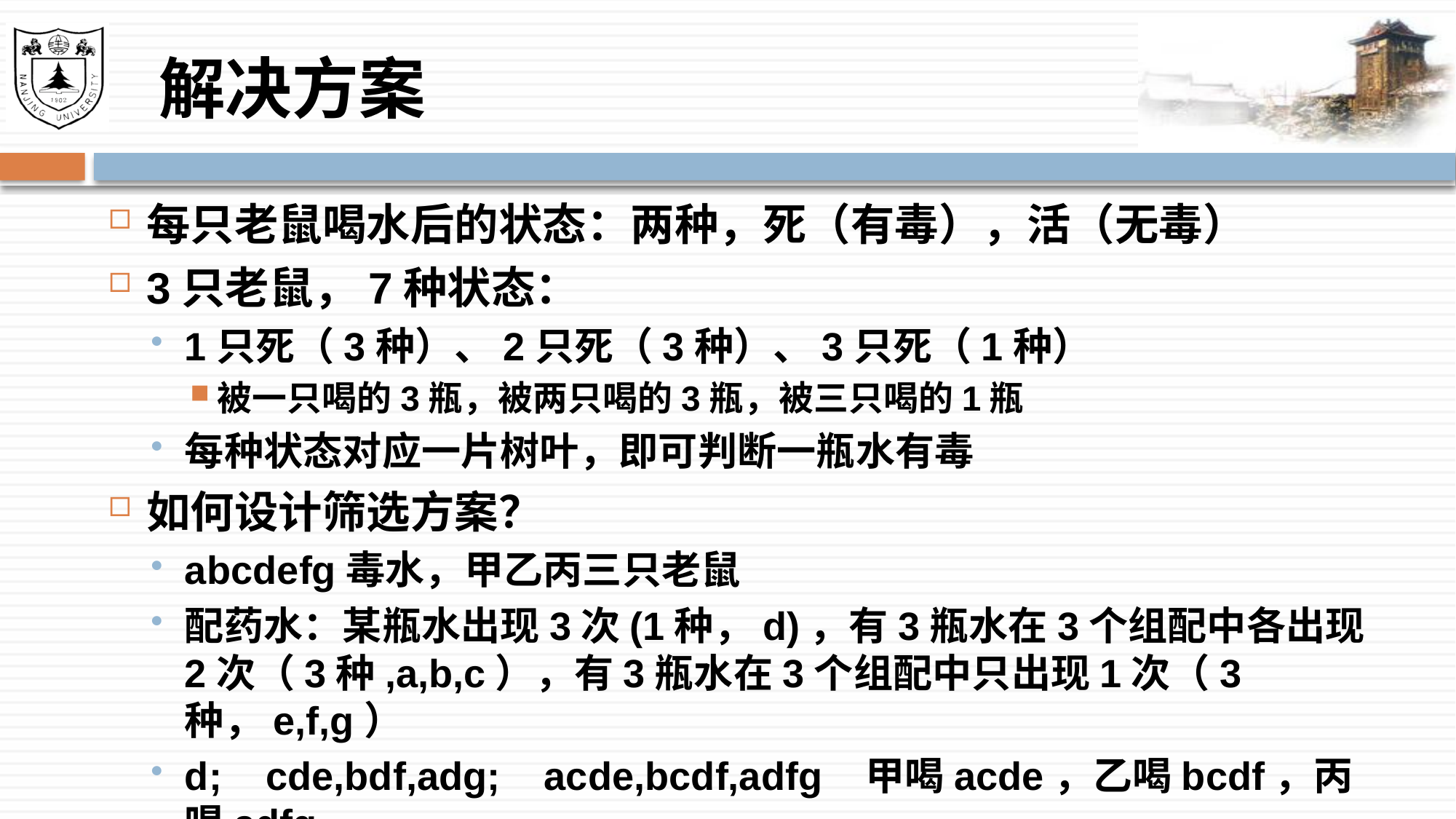

# 解决方案
每只老鼠喝水后的状态：两种，死（有毒），活（无毒）
3只老鼠，7种状态：
1只死（3种）、2只死（3种）、3只死（1种）
被一只喝的3瓶，被两只喝的3瓶，被三只喝的1瓶
每种状态对应一片树叶，即可判断一瓶水有毒
如何设计筛选方案？
abcdefg毒水，甲乙丙三只老鼠
配药水：某瓶水出现3次(1种，d)，有3瓶水在3个组配中各出现2次（3种,a,b,c），有3瓶水在3个组配中只出现1次（3种，e,f,g）
d;    cde,bdf,adg;    acde,bcdf,adfg   甲喝acde，乙喝bcdf，丙喝adfg